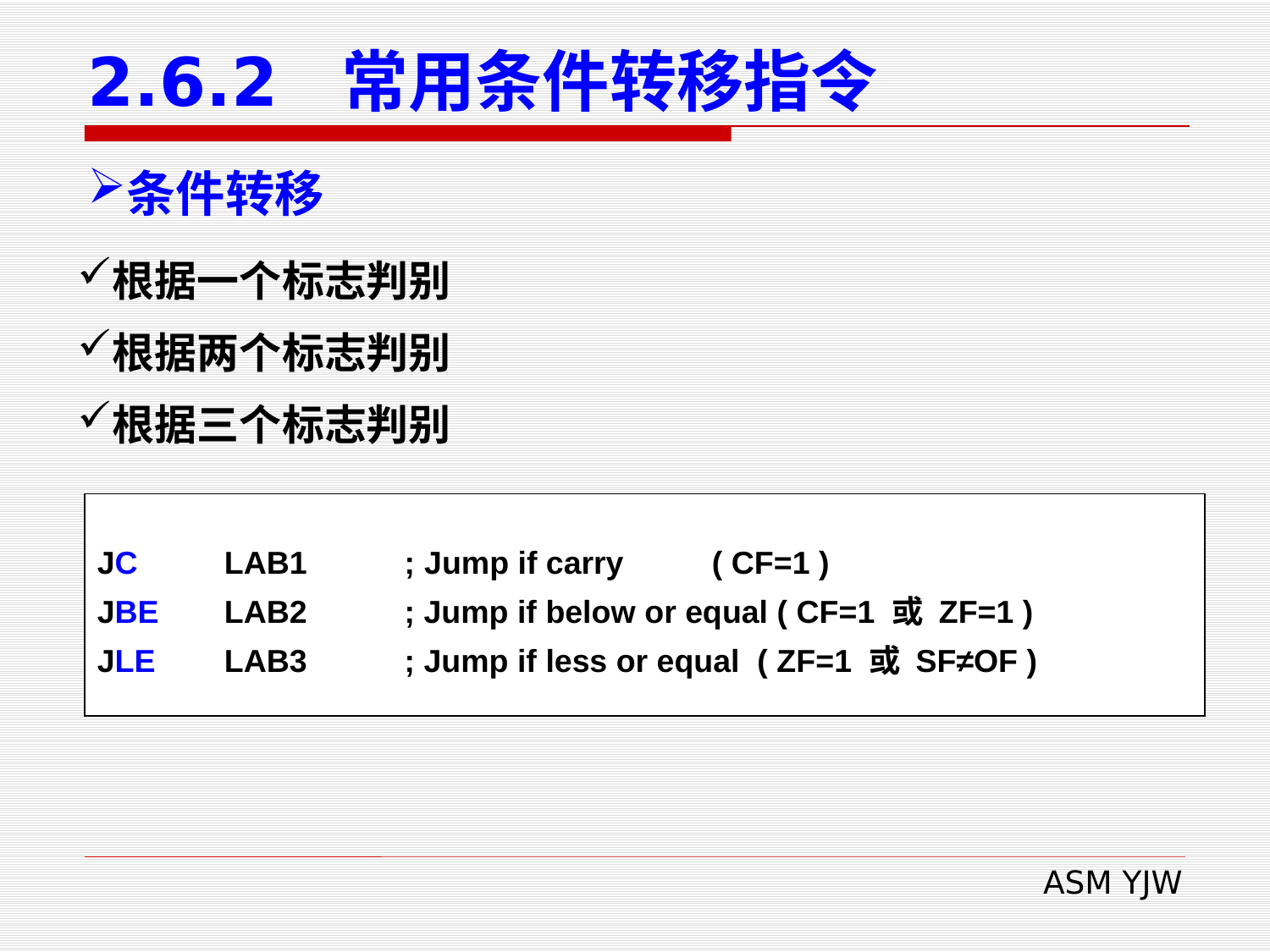

# 2.6.2  常用条件转移指令
条件转移
根据一个标志判别
根据两个标志判别
根据三个标志判别

JC	LAB1           ; Jump if carry          ( CF=1 )
JBE	LAB2           ; Jump if below or equal ( CF=1 或 ZF=1 )
JLE	LAB3           ; Jump if less or equal  ( ZF=1 或 SF≠OF )